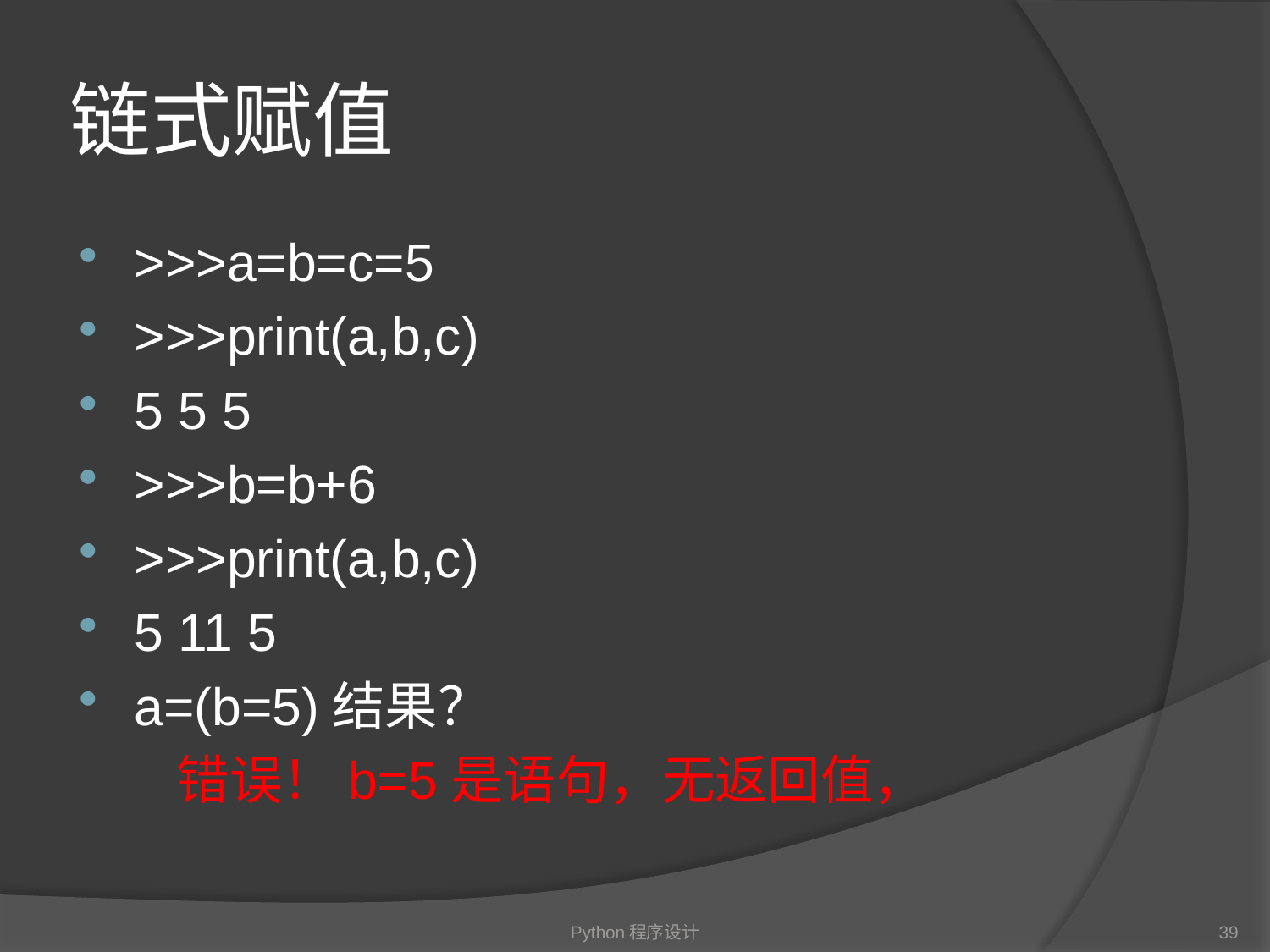

# 链式赋值
>>>a=b=c=5
>>>print(a,b,c)
5 5 5
>>>b=b+6
>>>print(a,b,c)
5 11 5
a=(b=5)结果？
       错误！b=5是语句，无返回值，
Python程序设计
39